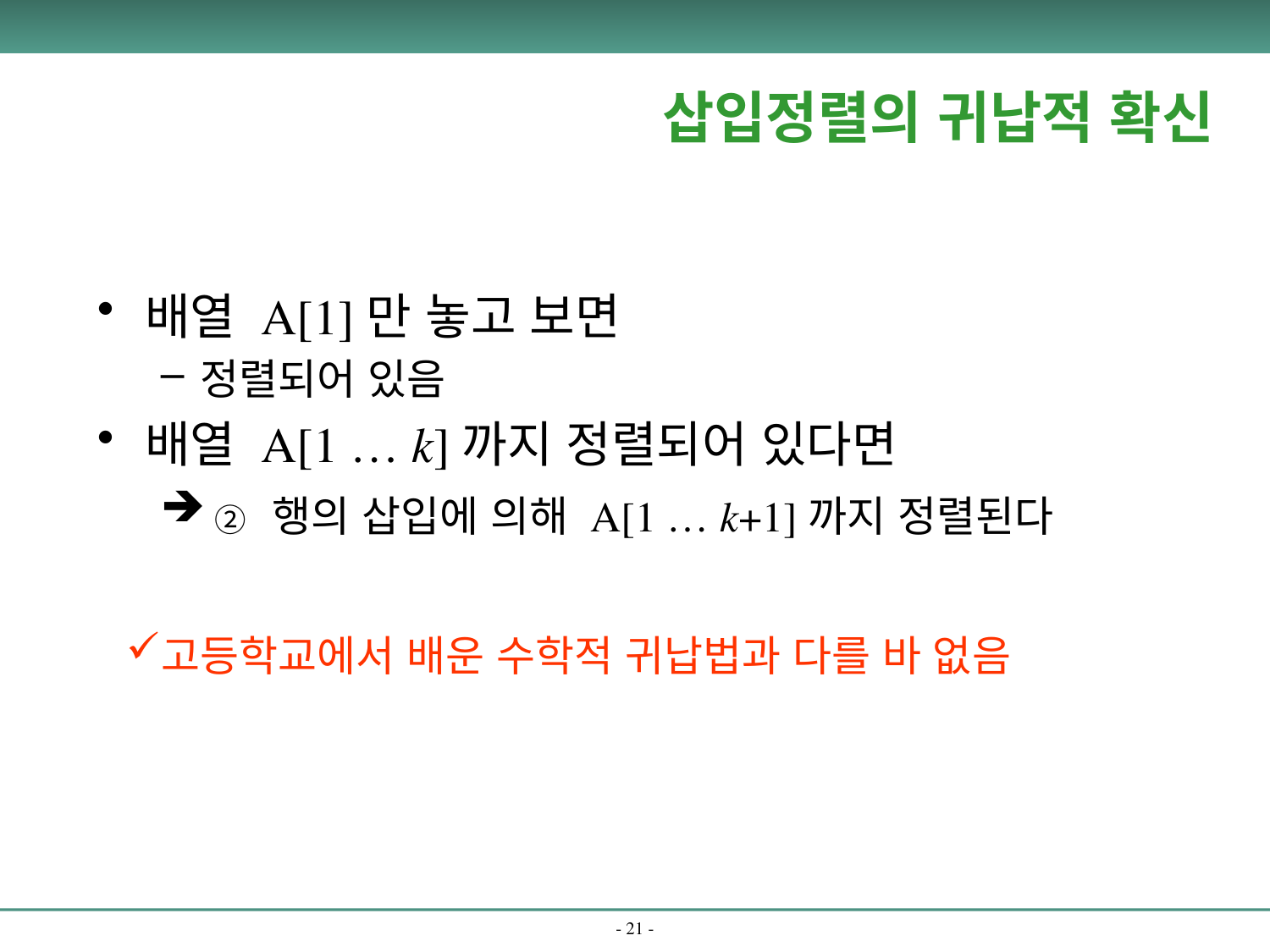

# 삽입정렬의 귀납적 확신
배열 A[1]만 놓고 보면
정렬되어 있음
배열 A[1 … k]까지 정렬되어 있다면
 ② 행의 삽입에 의해 A[1 … k+1]까지 정렬된다
고등학교에서 배운 수학적 귀납법과 다를 바 없음